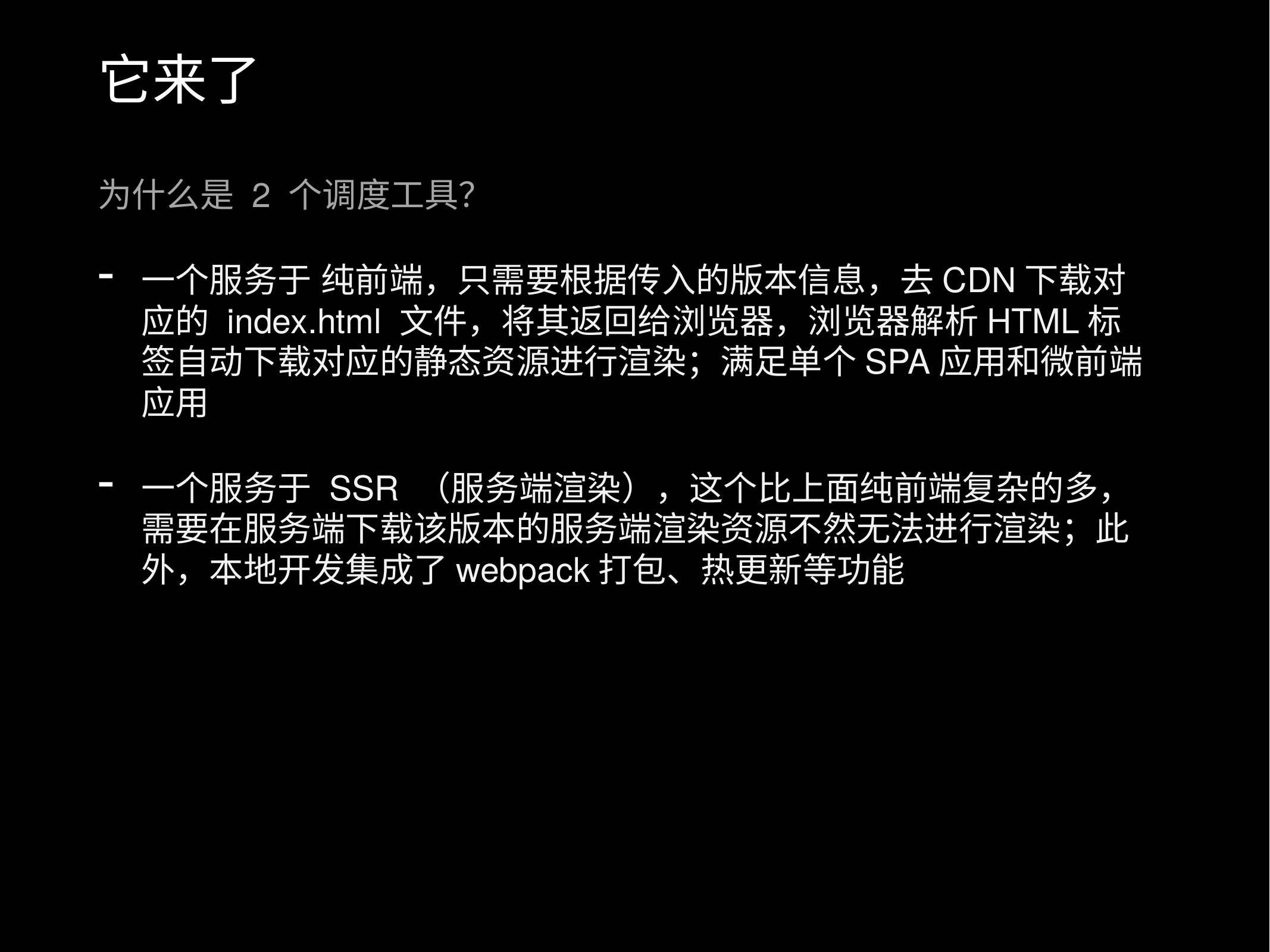

# 它来了
为什么是 2 个调度工具？
一个服务于 纯前端，只需要根据传入的版本信息，去CDN下载对应的 index.html 文件，将其返回给浏览器，浏览器解析HTML标签自动下载对应的静态资源进行渲染；满足单个SPA应用和微前端应用
一个服务于 SSR （服务端渲染），这个比上面纯前端复杂的多，需要在服务端下载该版本的服务端渲染资源不然无法进行渲染；此外，本地开发集成了webpack打包、热更新等功能